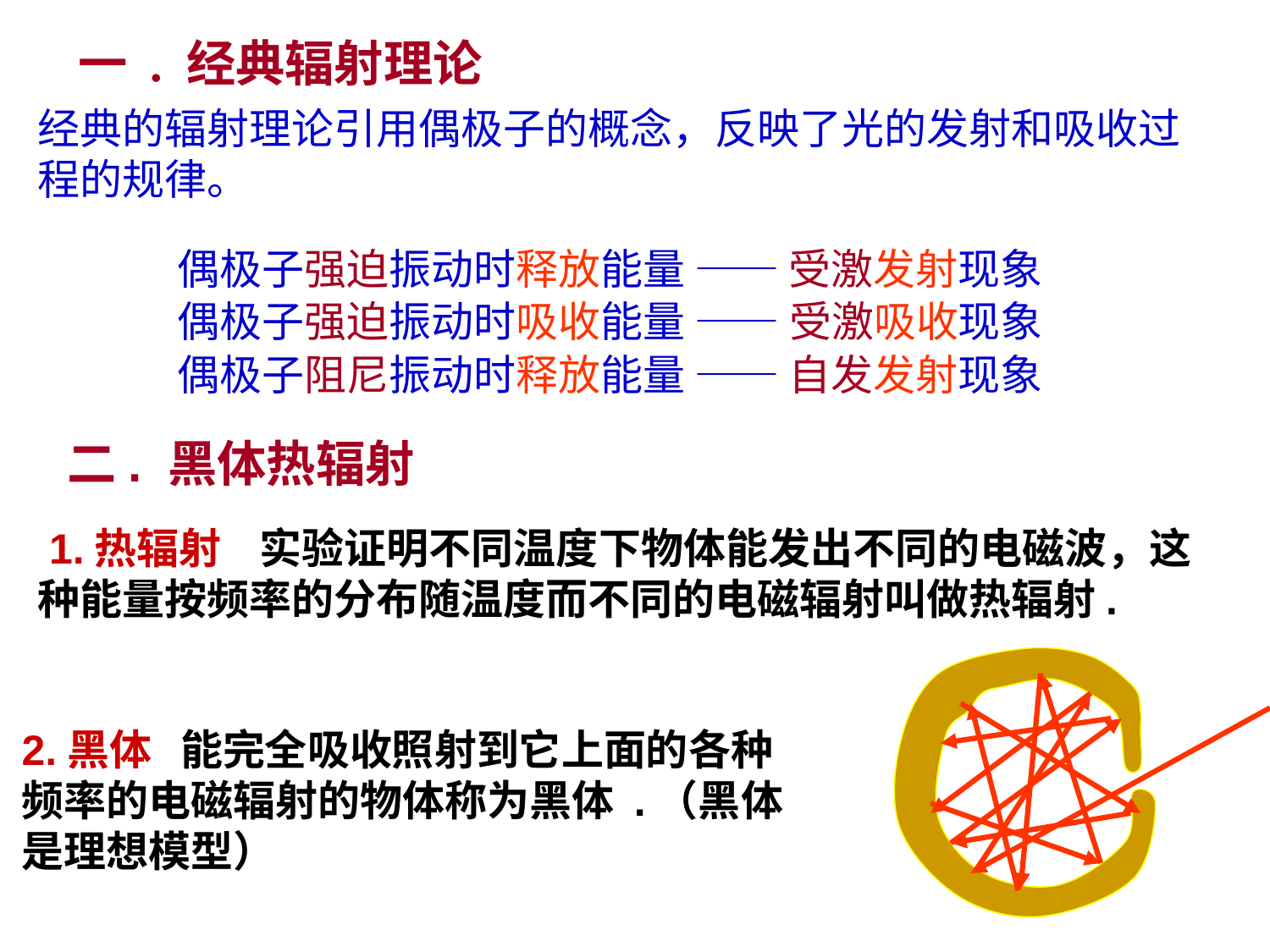

一 . 经典辐射理论
经典的辐射理论引用偶极子的概念，反映了光的发射和吸收过程的规律。
偶极子强迫振动时释放能量 —— 受激发射现象
偶极子强迫振动时吸收能量 —— 受激吸收现象
偶极子阻尼振动时释放能量 —— 自发发射现象
二. 黑体热辐射
 1.热辐射    实验证明不同温度下物体能发出不同的电磁波，这种能量按频率的分布随温度而不同的电磁辐射叫做热辐射.

2.黑体   能完全吸收照射到它上面的各种频率的电磁辐射的物体称为黑体 .（黑体是理想模型）